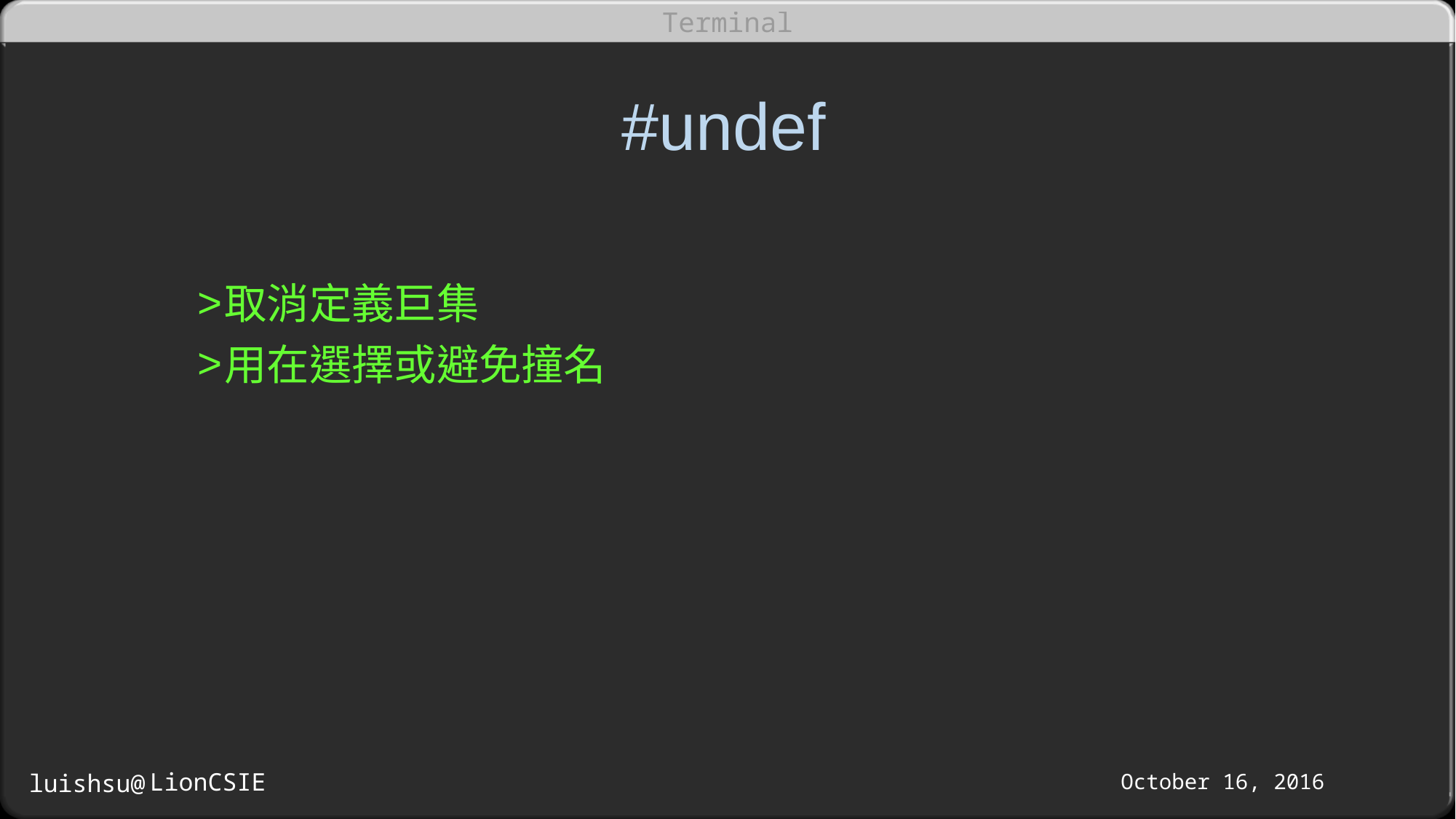

# #undef
取消定義巨集
用在選擇或避免撞名
October 16, 2016
LionCSIE